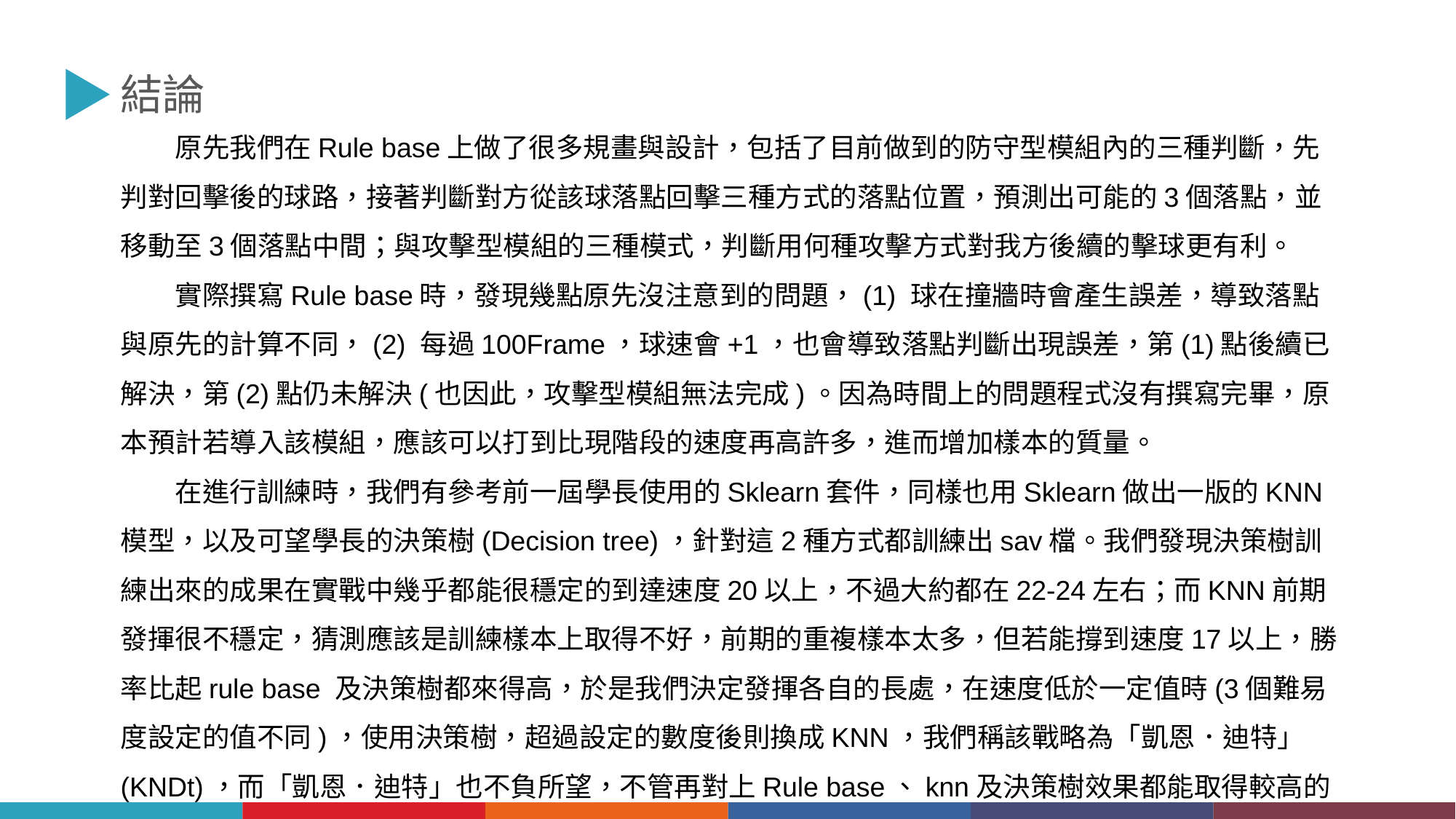

結論

　　原先我們在Rule base上做了很多規畫與設計，包括了目前做到的防守型模組內的三種判斷，先判對回擊後的球路，接著判斷對方從該球落點回擊三種方式的落點位置，預測出可能的3個落點，並移動至3個落點中間；與攻擊型模組的三種模式，判斷用何種攻擊方式對我方後續的擊球更有利。
　　實際撰寫Rule base時，發現幾點原先沒注意到的問題，(1) 球在撞牆時會產生誤差，導致落點與原先的計算不同，(2) 每過100Frame，球速會+1，也會導致落點判斷出現誤差，第(1)點後續已解決，第(2)點仍未解決(也因此，攻擊型模組無法完成)。因為時間上的問題程式沒有撰寫完畢，原本預計若導入該模組，應該可以打到比現階段的速度再高許多，進而增加樣本的質量。
　　在進行訓練時，我們有參考前一屆學長使用的Sklearn套件，同樣也用Sklearn做出一版的KNN模型，以及可望學長的決策樹(Decision tree)，針對這2種方式都訓練出sav檔。我們發現決策樹訓練出來的成果在實戰中幾乎都能很穩定的到達速度20以上，不過大約都在22-24左右；而KNN前期發揮很不穩定，猜測應該是訓練樣本上取得不好，前期的重複樣本太多，但若能撐到速度17以上，勝率比起rule base 及決策樹都來得高，於是我們決定發揮各自的長處，在速度低於一定值時(3個難易度設定的值不同)，使用決策樹，超過設定的數度後則換成KNN，我們稱該戰略為「凱恩．迪特」(KNDt)，而「凱恩．迪特」也不負所望，不管再對上Rule base、knn及決策樹效果都能取得較高的勝率。